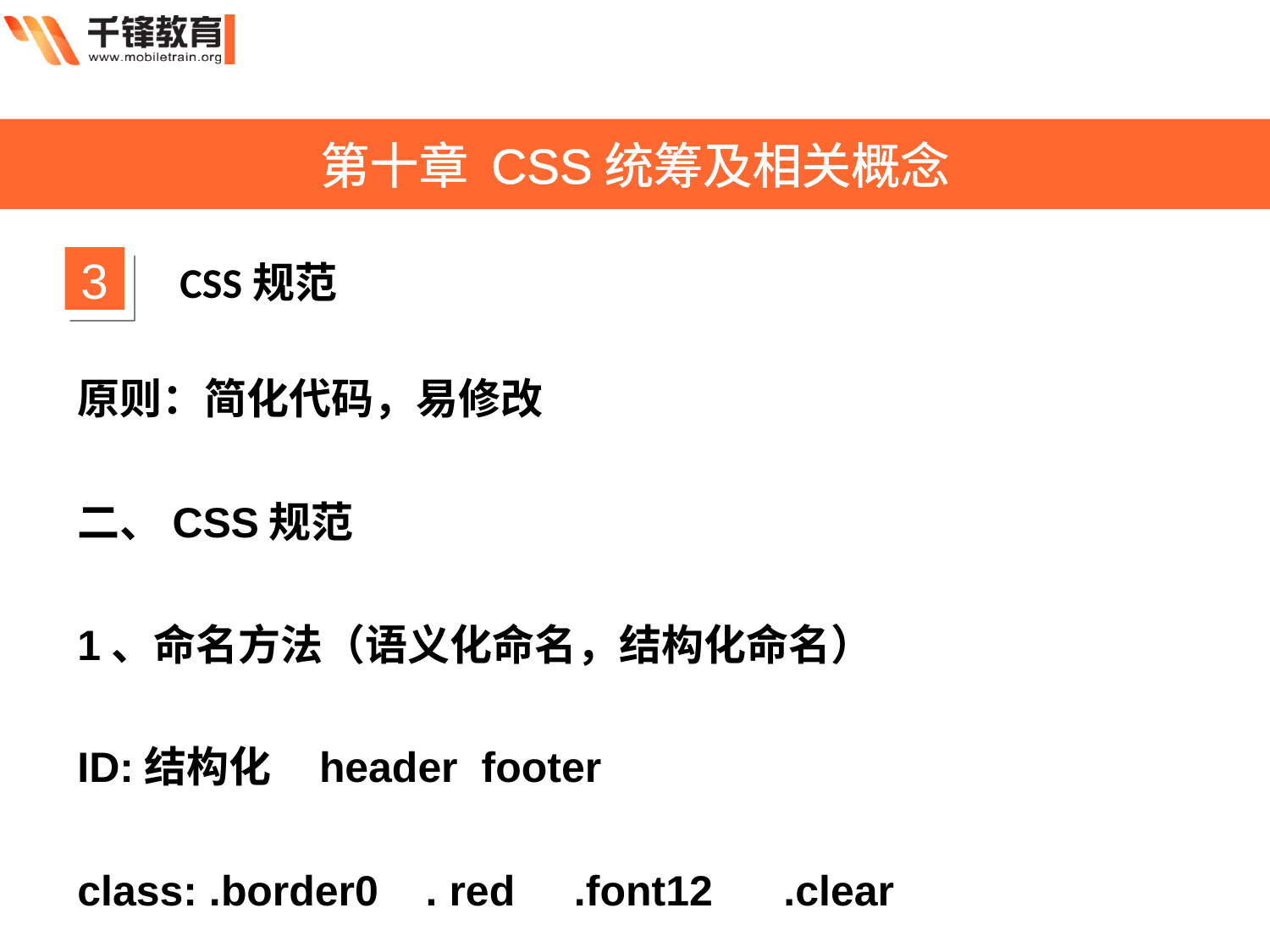

第十章 CSS统筹及相关概念
3

CSS规范

原则：简化代码，易修改

二、CSS规范

1、命名方法（语义化命名，结构化命名）

ID:结构化    header  footer

class: .border0    . red     .font12      .clear